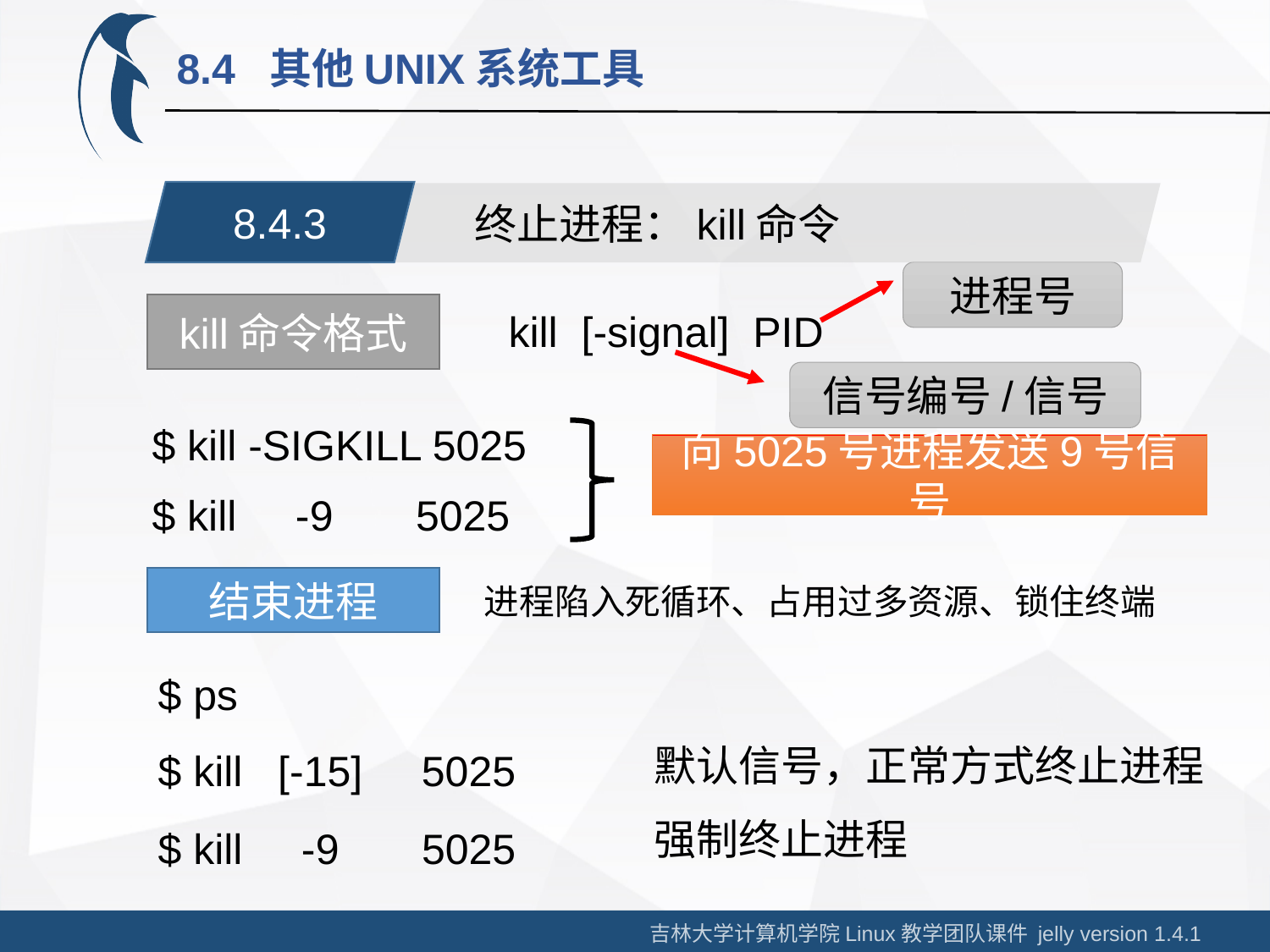

8.4  其他UNIX系统工具
8.4.3
终止进程：kill命令
进程号
kill命令格式
kill  [-signal]  PID
信号编号/信号
$ kill -SIGKILL 5025

向5025号进程发送9号信号
$ kill     -9       5025
结束进程
进程陷入死循环、占用过多资源、锁住终端
$ ps
默认信号，正常方式终止进程
$ kill   [-15]     5025
强制终止进程
$ kill     -9       5025